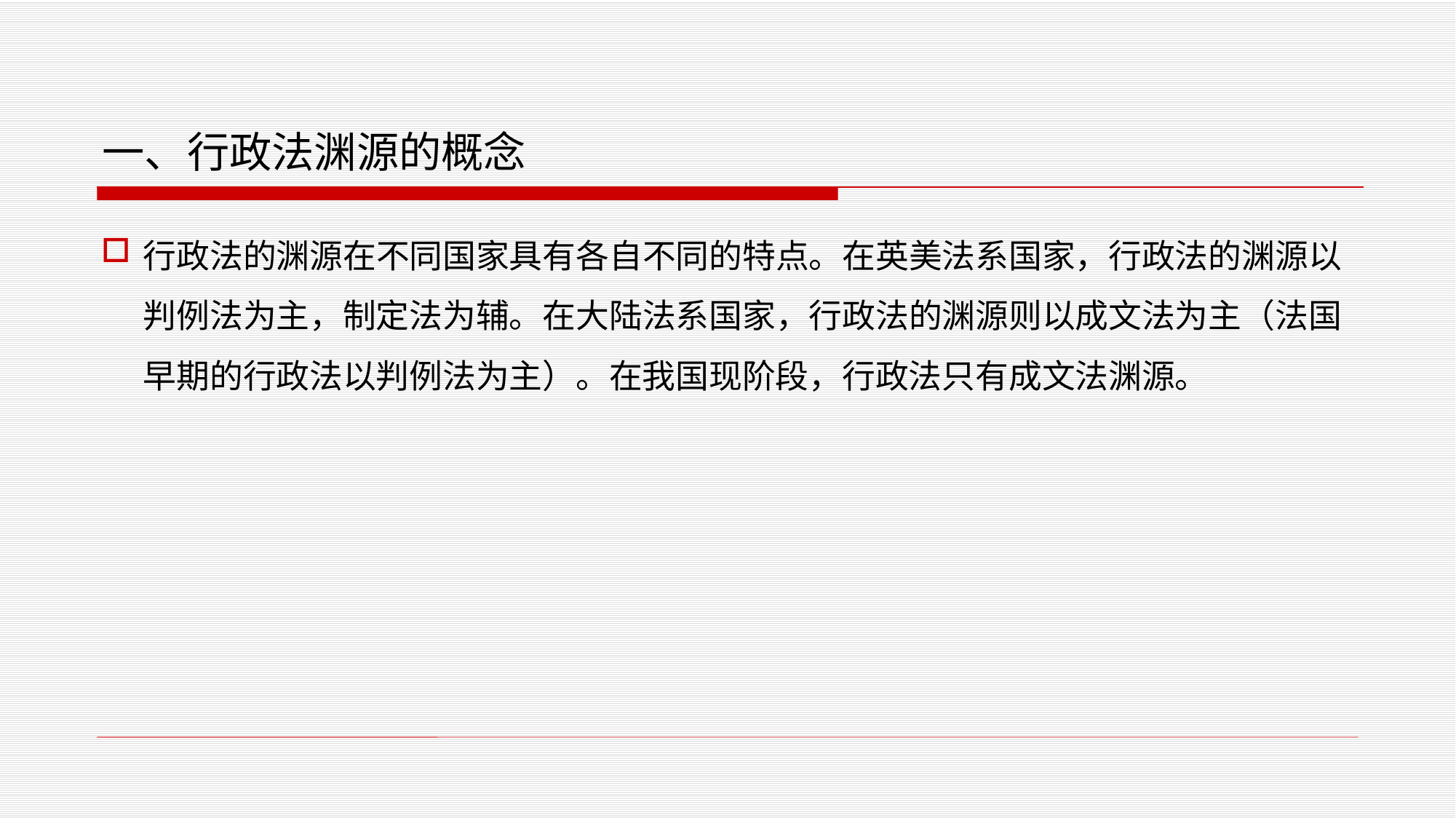

# 一、行政法渊源的概念
行政法的渊源在不同国家具有各自不同的特点。在英美法系国家，行政法的渊源以判例法为主，制定法为辅。在大陆法系国家，行政法的渊源则以成文法为主（法国早期的行政法以判例法为主）。在我国现阶段，行政法只有成文法渊源。